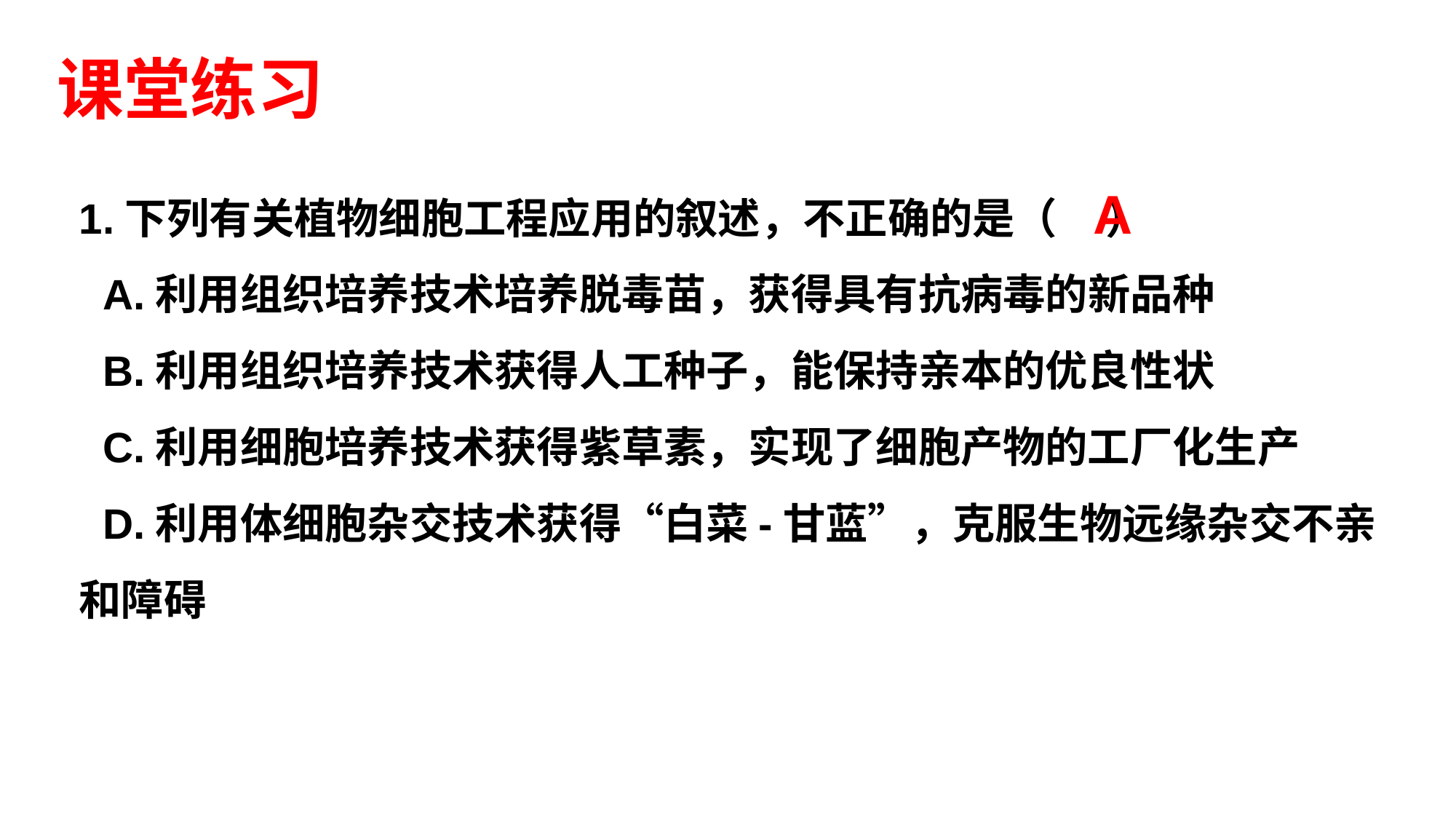

课堂练习
1.下列有关植物细胞工程应用的叙述，不正确的是（     ）
  A.利用组织培养技术培养脱毒苗，获得具有抗病毒的新品种
  B.利用组织培养技术获得人工种子，能保持亲本的优良性状
  C.利用细胞培养技术获得紫草素，实现了细胞产物的工厂化生产
  D.利用体细胞杂交技术获得“白菜-甘蓝”，克服生物远缘杂交不亲和障碍
A